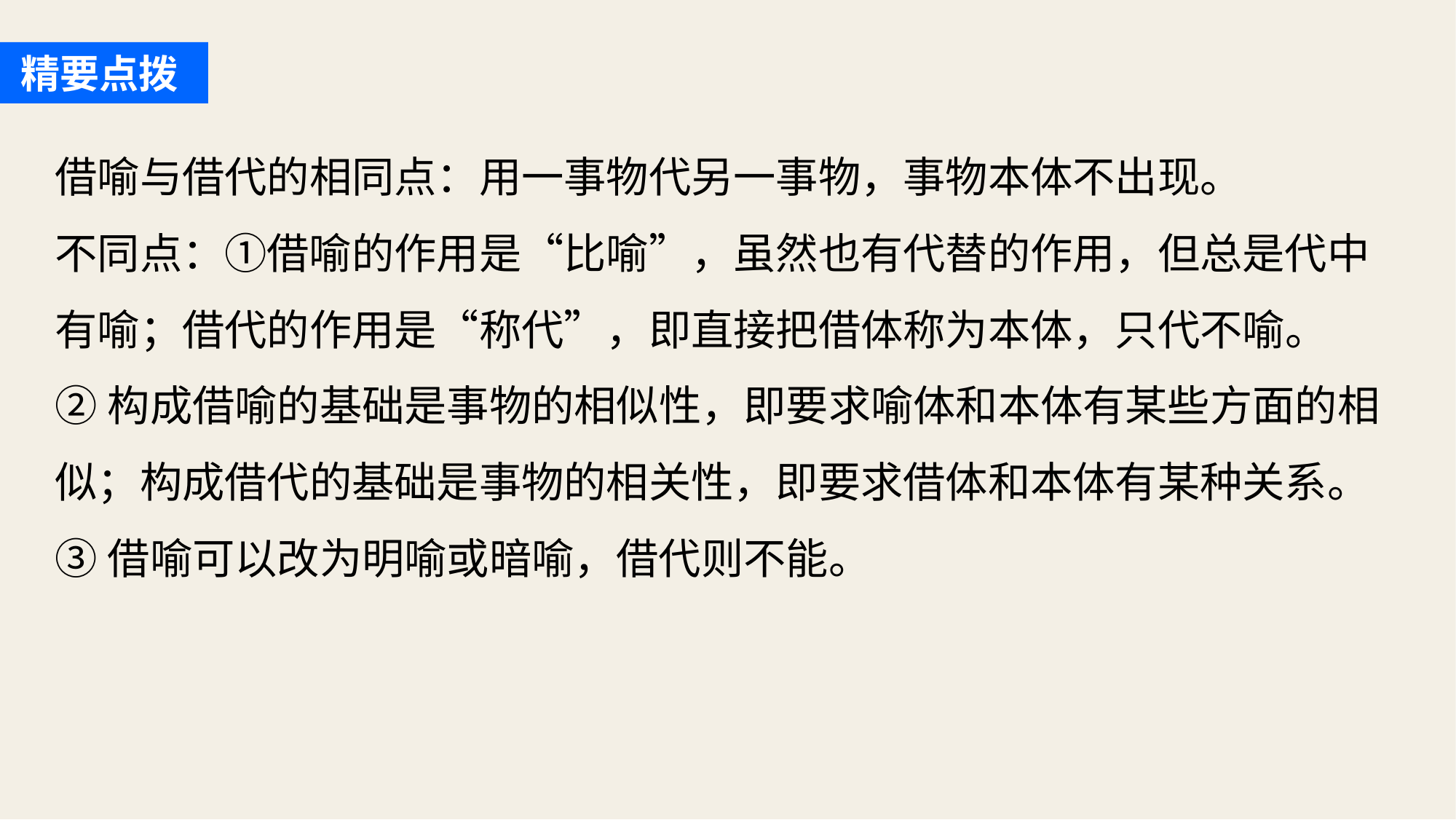

精要点拨
借喻与借代的相同点：用一事物代另一事物，事物本体不出现。
不同点：①借喻的作用是“比喻”，虽然也有代替的作用，但总是代中有喻；借代的作用是“称代”，即直接把借体称为本体，只代不喻。
②构成借喻的基础是事物的相似性，即要求喻体和本体有某些方面的相似；构成借代的基础是事物的相关性，即要求借体和本体有某种关系。
③借喻可以改为明喻或暗喻，借代则不能。